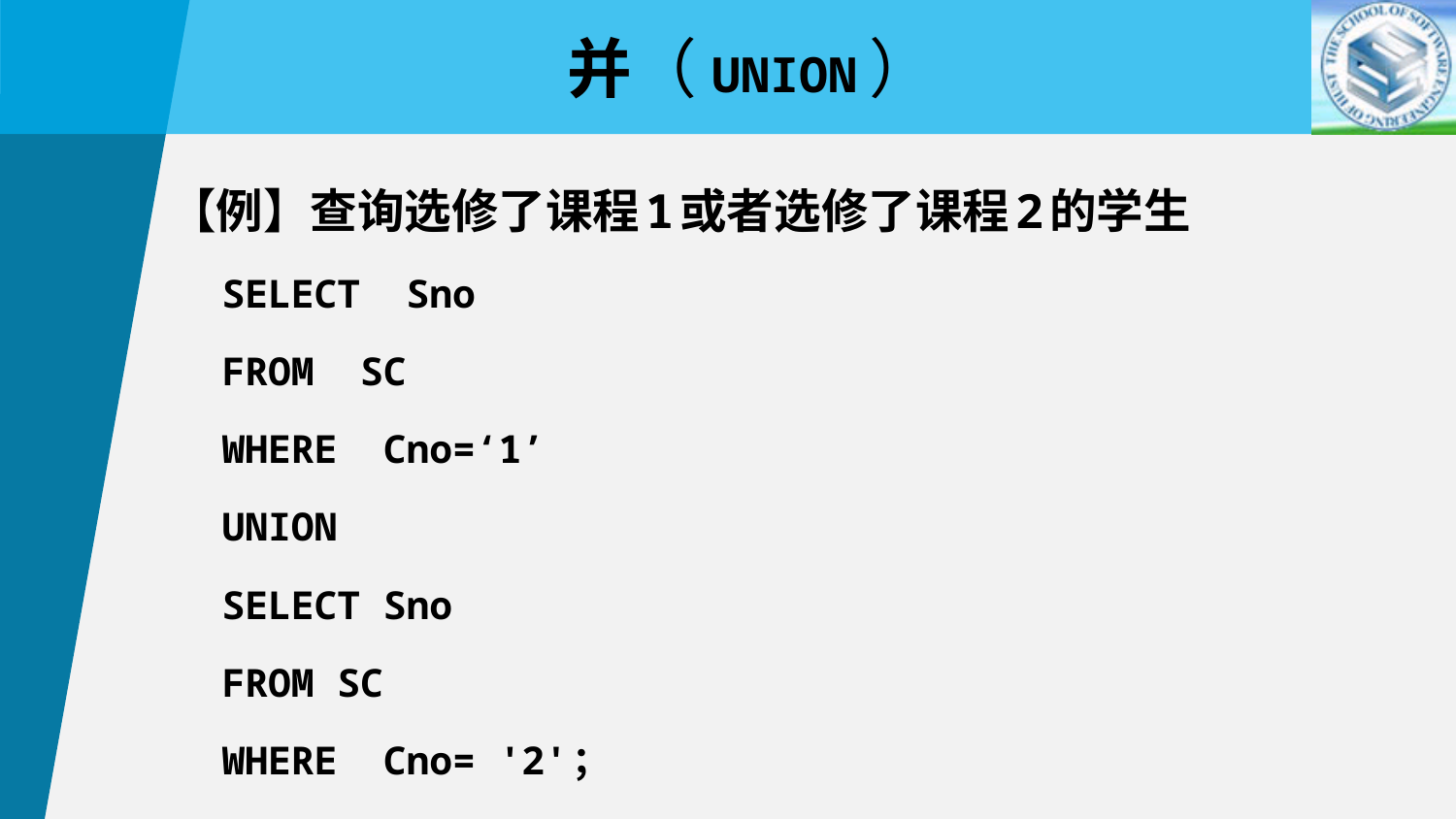

并（union）
【例】查询选修了课程1或者选修了课程2的学生
			SELECT  Sno
			FROM  SC
			WHERE  Cno=‘1’
		UNION
			SELECT Sno
			FROM SC
			WHERE  Cno= '2'；